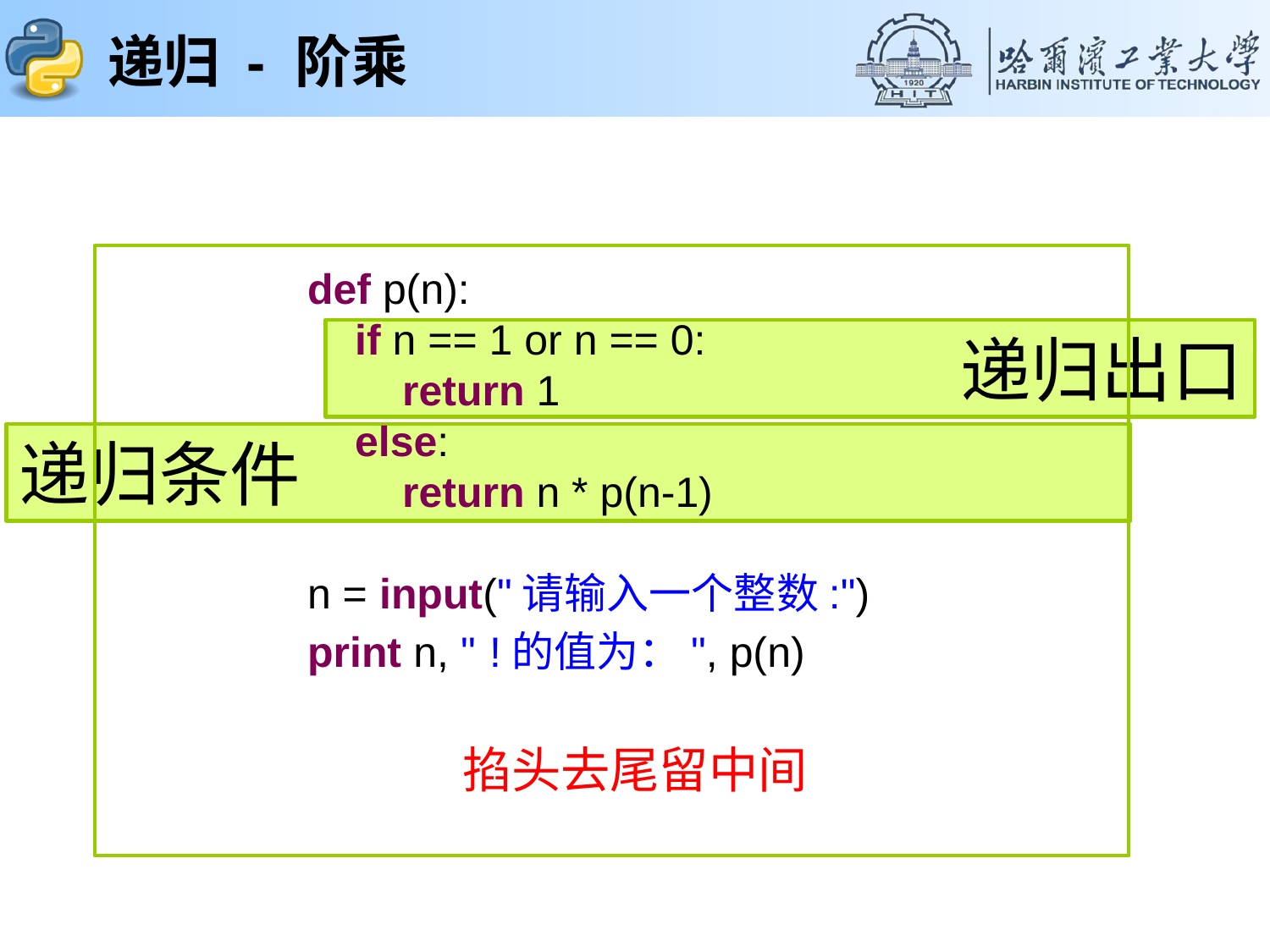

# 递归 - 阶乘

def p(n):
    if n == 1 or n == 0:
        return 1
    else:
        return n * p(n-1)

n = input("请输入一个整数:")
print n, " !的值为：", p(n)
递归出口
递归条件
掐头去尾留中间